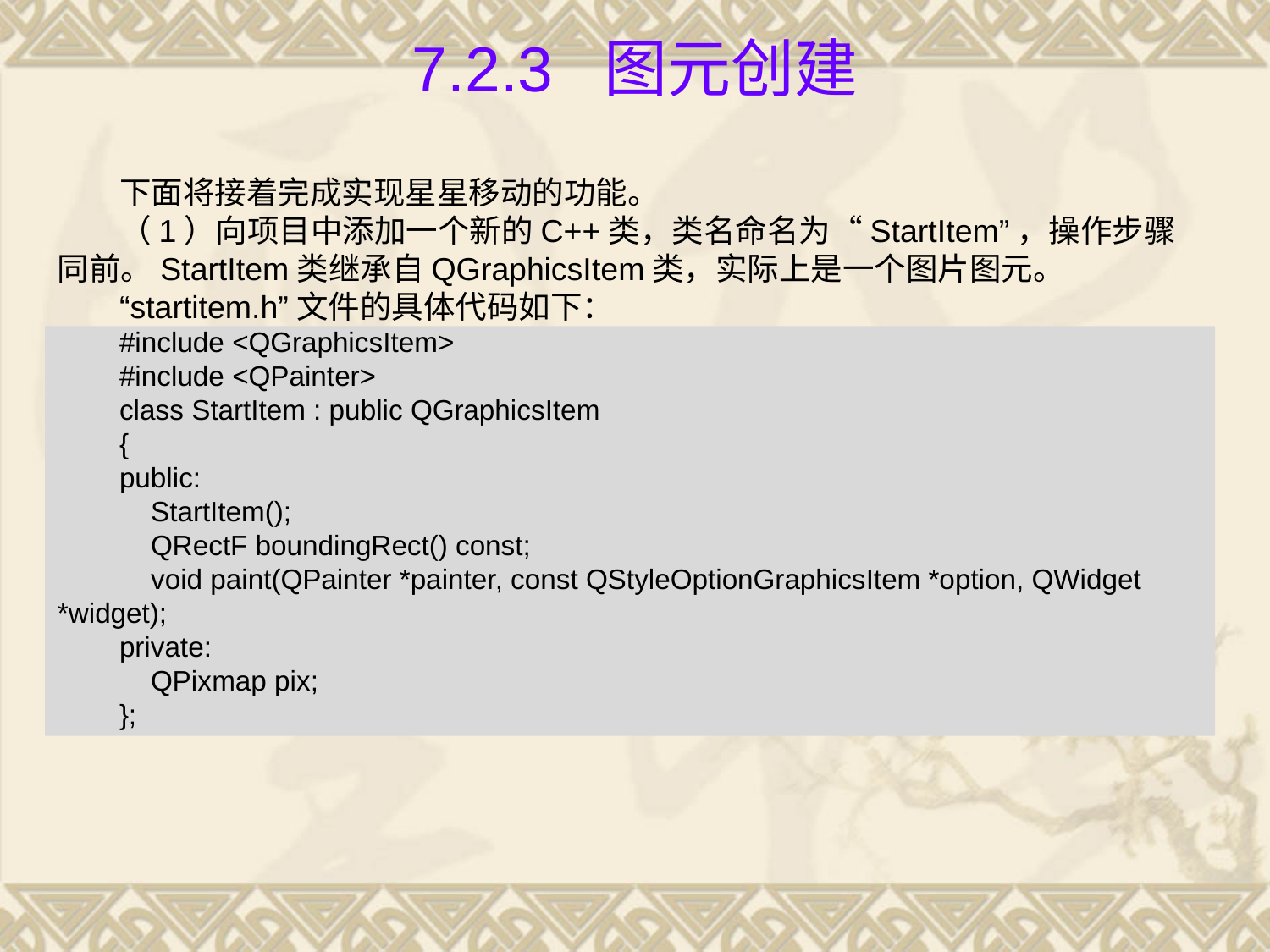

# 7.2.3  图元创建
下面将接着完成实现星星移动的功能。
（1）向项目中添加一个新的C++类，类名命名为“StartItem”，操作步骤同前。StartItem类继承自QGraphicsItem类，实际上是一个图片图元。
“startitem.h”文件的具体代码如下：
#include <QGraphicsItem>
#include <QPainter>
class StartItem : public QGraphicsItem
{
public:
    StartItem();
    QRectF boundingRect() const;
    void paint(QPainter *painter, const QStyleOptionGraphicsItem *option, QWidget *widget);
private:
    QPixmap pix;
};